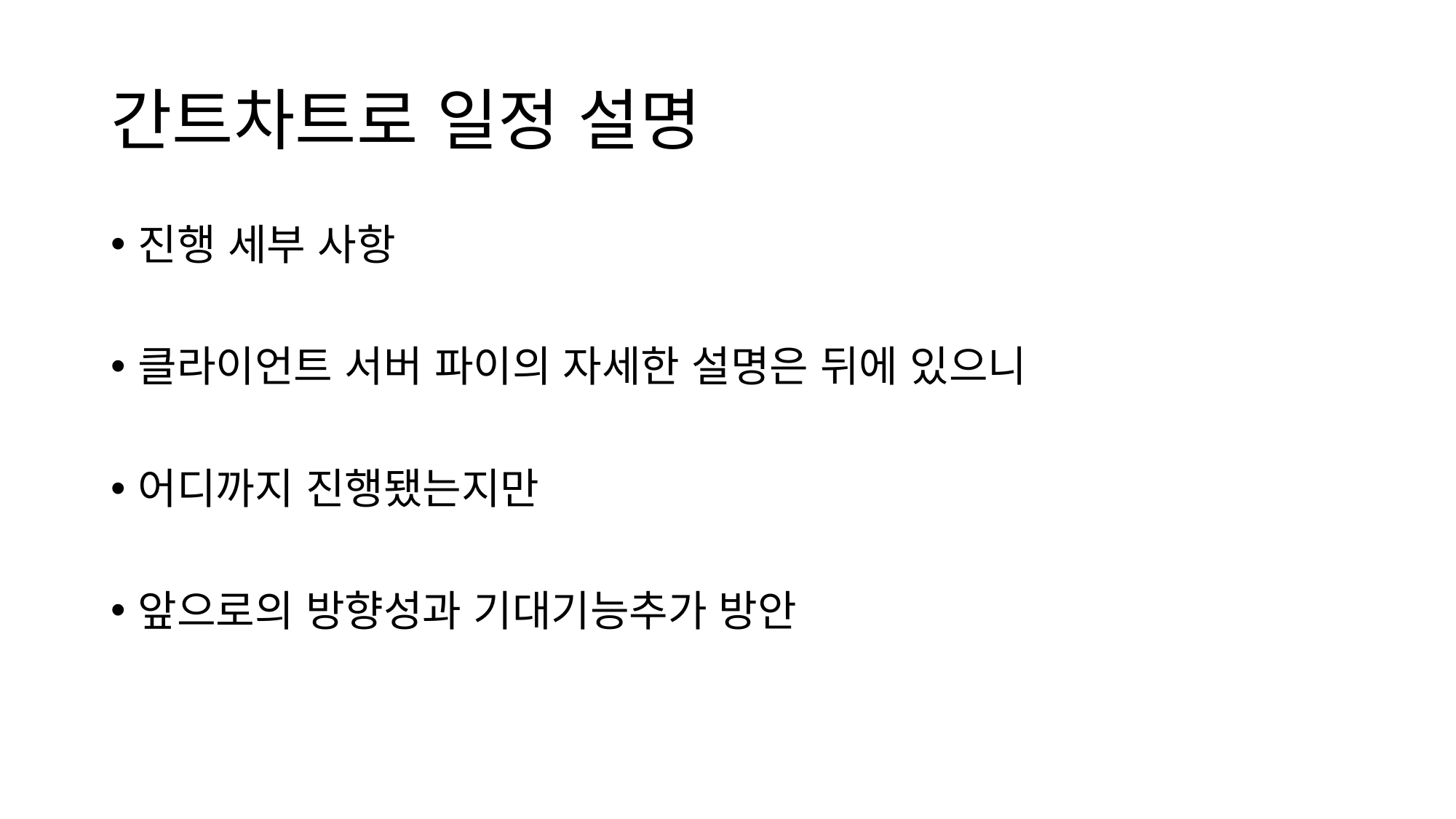

# 간트차트로 일정 설명
진행 세부 사항

클라이언트 서버 파이의 자세한 설명은 뒤에 있으니

어디까지 진행됐는지만

앞으로의 방향성과 기대기능추가 방안